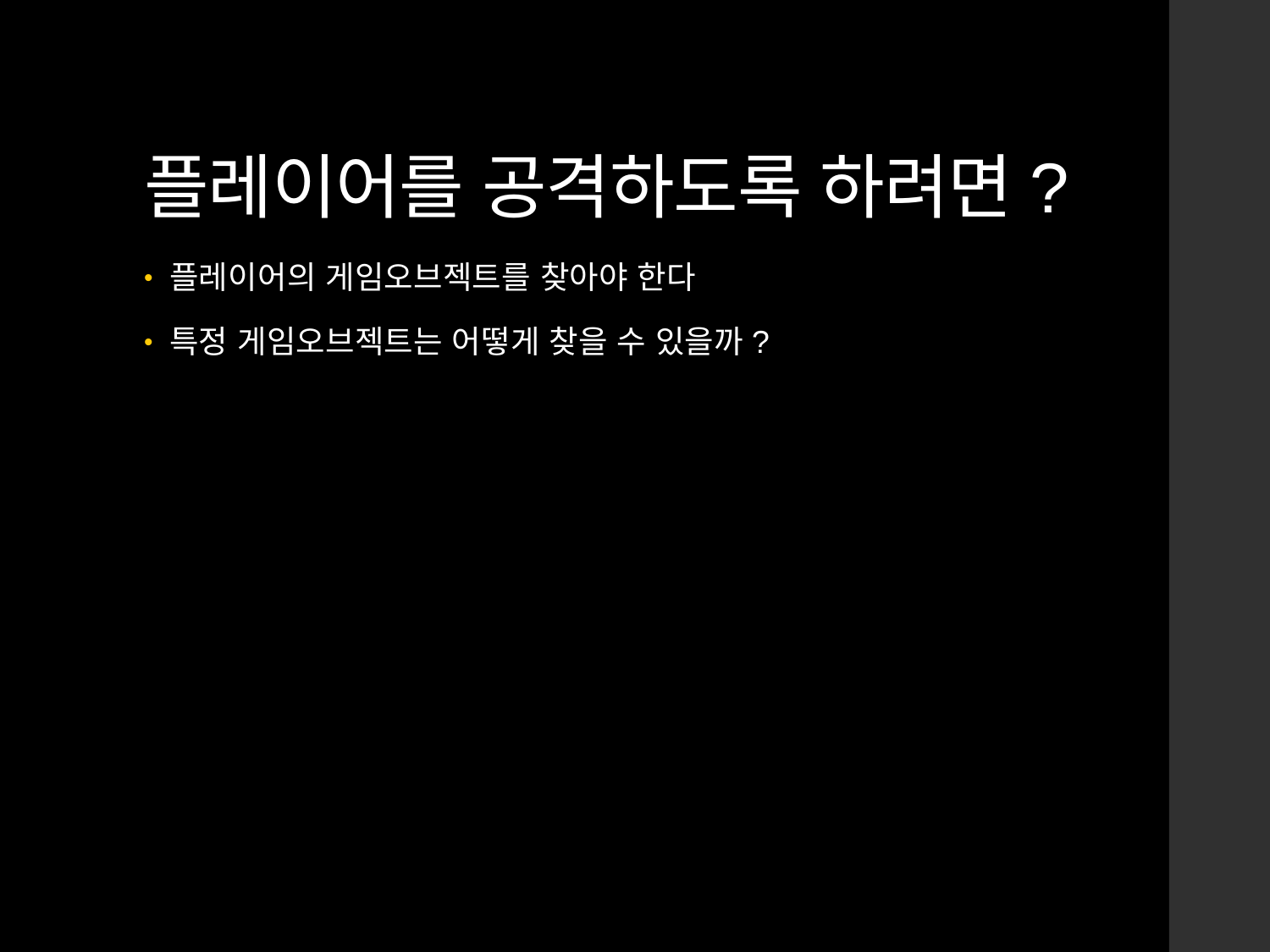

# 플레이어를 공격하도록 하려면?
플레이어의 게임오브젝트를 찾아야 한다
특정 게임오브젝트는 어떻게 찾을 수 있을까?